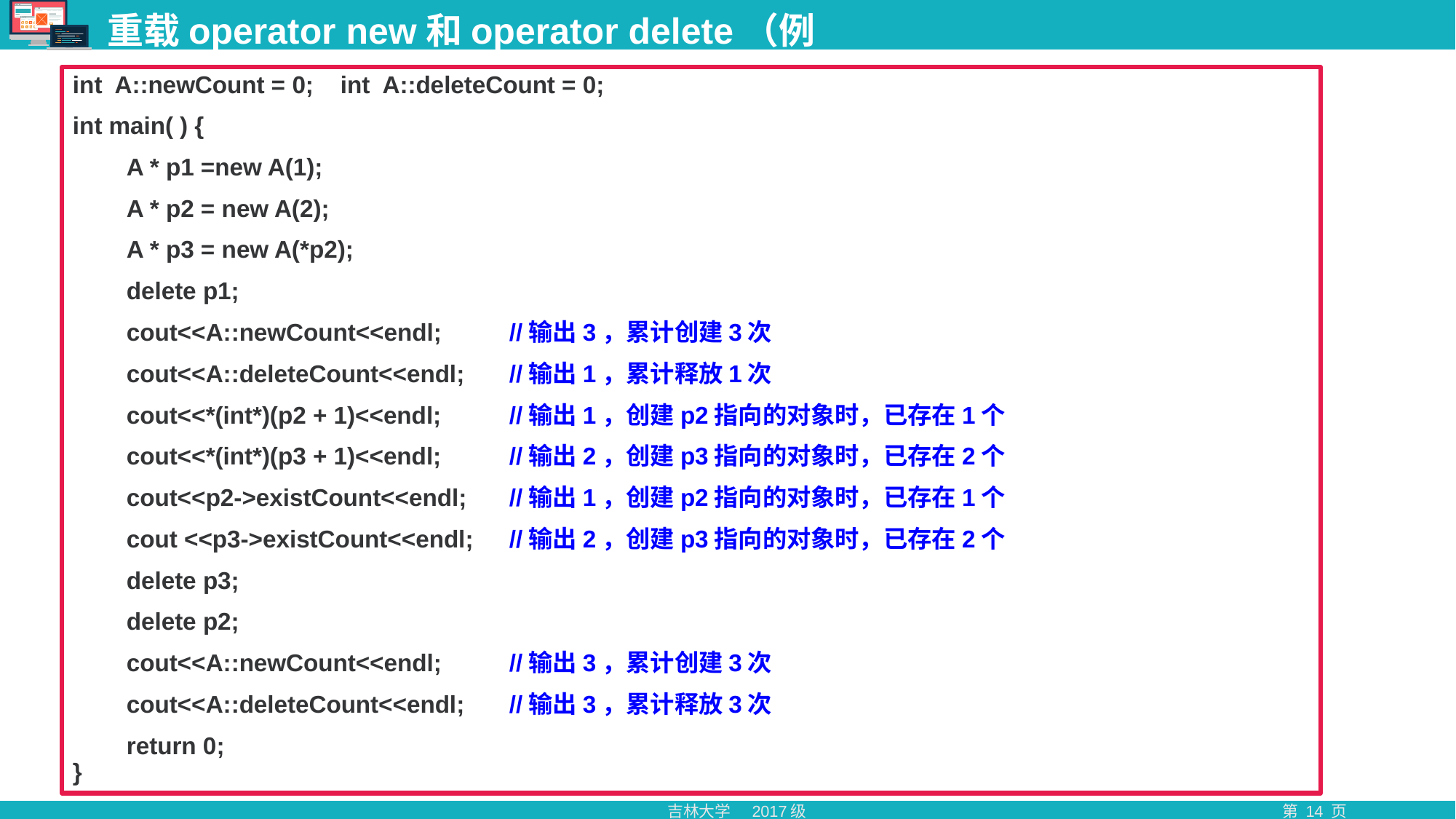

# 重载operator new和operator delete（例续）
int  A::newCount = 0;    int  A::deleteCount = 0;
int main( ) {
        A * p1 =new A(1);
        A * p2 = new A(2);
        A * p3 = new A(*p2);
        delete p1;
        cout<<A::newCount<<endl;	//输出3，累计创建3次
        cout<<A::deleteCount<<endl;	//输出1，累计释放1次
        cout<<*(int*)(p2 + 1)<<endl;	//输出1，创建p2指向的对象时，已存在1个
        cout<<*(int*)(p3 + 1)<<endl;	//输出2，创建p3指向的对象时，已存在2个
        cout<<p2->existCount<<endl;	//输出1，创建p2指向的对象时，已存在1个
        cout <<p3->existCount<<endl;	//输出2，创建p3指向的对象时，已存在2个
        delete p3;
        delete p2;
        cout<<A::newCount<<endl;	//输出3，累计创建3次
        cout<<A::deleteCount<<endl;	//输出3，累计释放3次
        return 0;
}